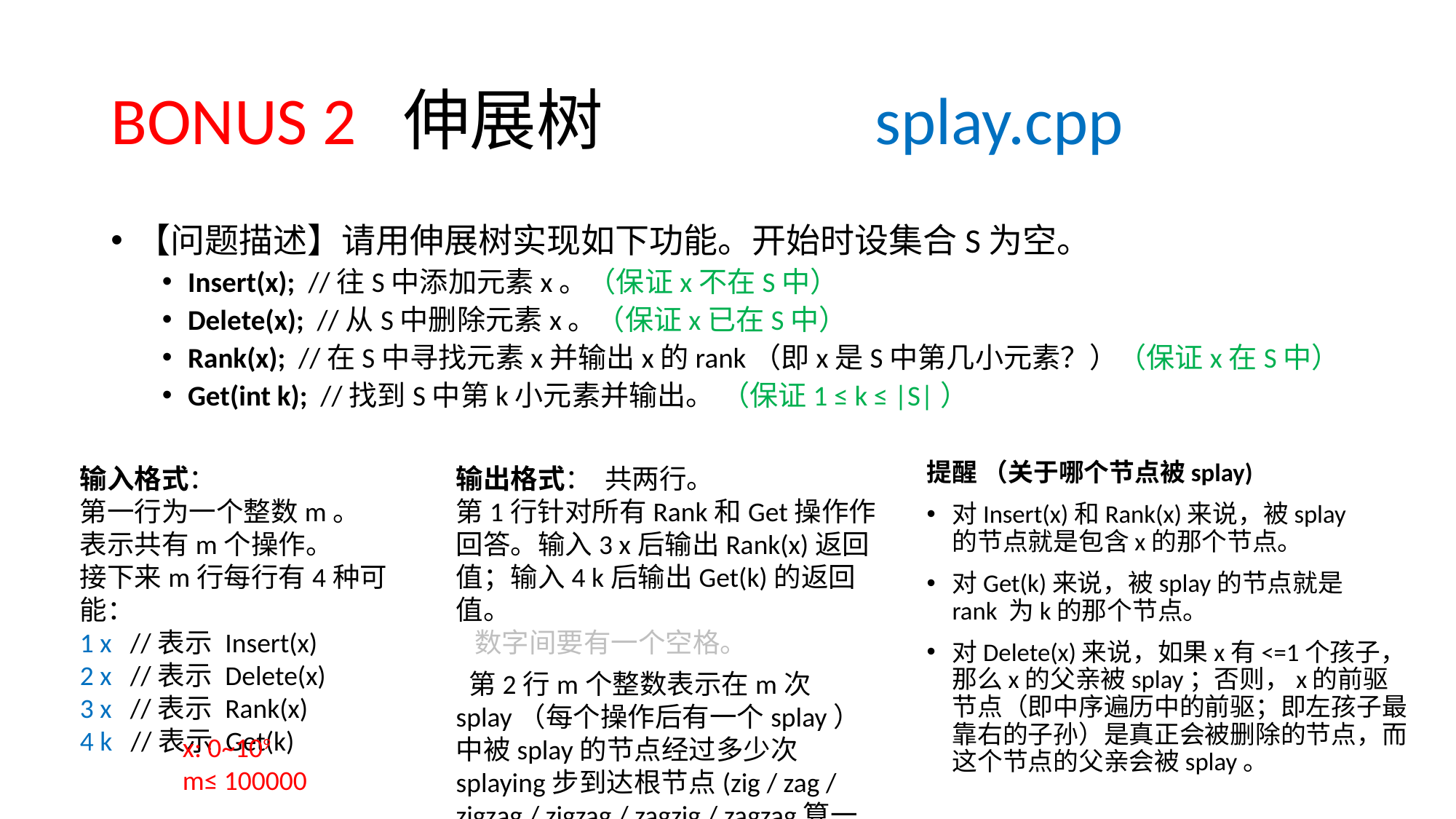

# BONUS 2  伸展树			splay.cpp
【问题描述】请用伸展树实现如下功能。开始时设集合S为空。
Insert(x);  //往S中添加元素x。（保证x不在S中）
Delete(x);  //从S中删除元素x。（保证x已在S中）
Rank(x);  //在S中寻找元素x并输出x的rank（即x是S中第几小元素？）（保证x在S中）
Get(int k);  //找到S中第k小元素并输出。 （保证1 ≤ k ≤ |S|）
提醒 （关于哪个节点被splay)
对Insert(x)和Rank(x)来说，被splay
的节点就是包含x的那个节点。
对Get(k)来说，被splay的节点就是
rank 为k的那个节点。
对Delete(x)来说，如果x有<=1个孩子，那么x的父亲被splay；否则，x的前驱节点（即中序遍历中的前驱；即左孩子最靠右的子孙）是真正会被删除的节点，而这个节点的父亲会被splay。

输入格式：
第一行为一个整数m。
表示共有m个操作。
接下来m行每行有4种可能：
1 x   //表示 Insert(x)
2 x   //表示 Delete(x)
3 x   //表示 Rank(x)
4 k   //表示 Get(k)
输出格式：  共两行。
第1行针对所有Rank和Get操作作回答。输入3 x后输出Rank(x)返回值；输入4 k后输出Get(k)的返回值。
   数字间要有一个空格。
 第2行m个整数表示在m次splay（每个操作后有一个splay）中被splay的节点经过多少次splaying步到达根节点(zig / zag / zigzag / zigzag / zagzig / zagzag算一步）。数字间空格分开
 x: 0~109
 m≤ 100000